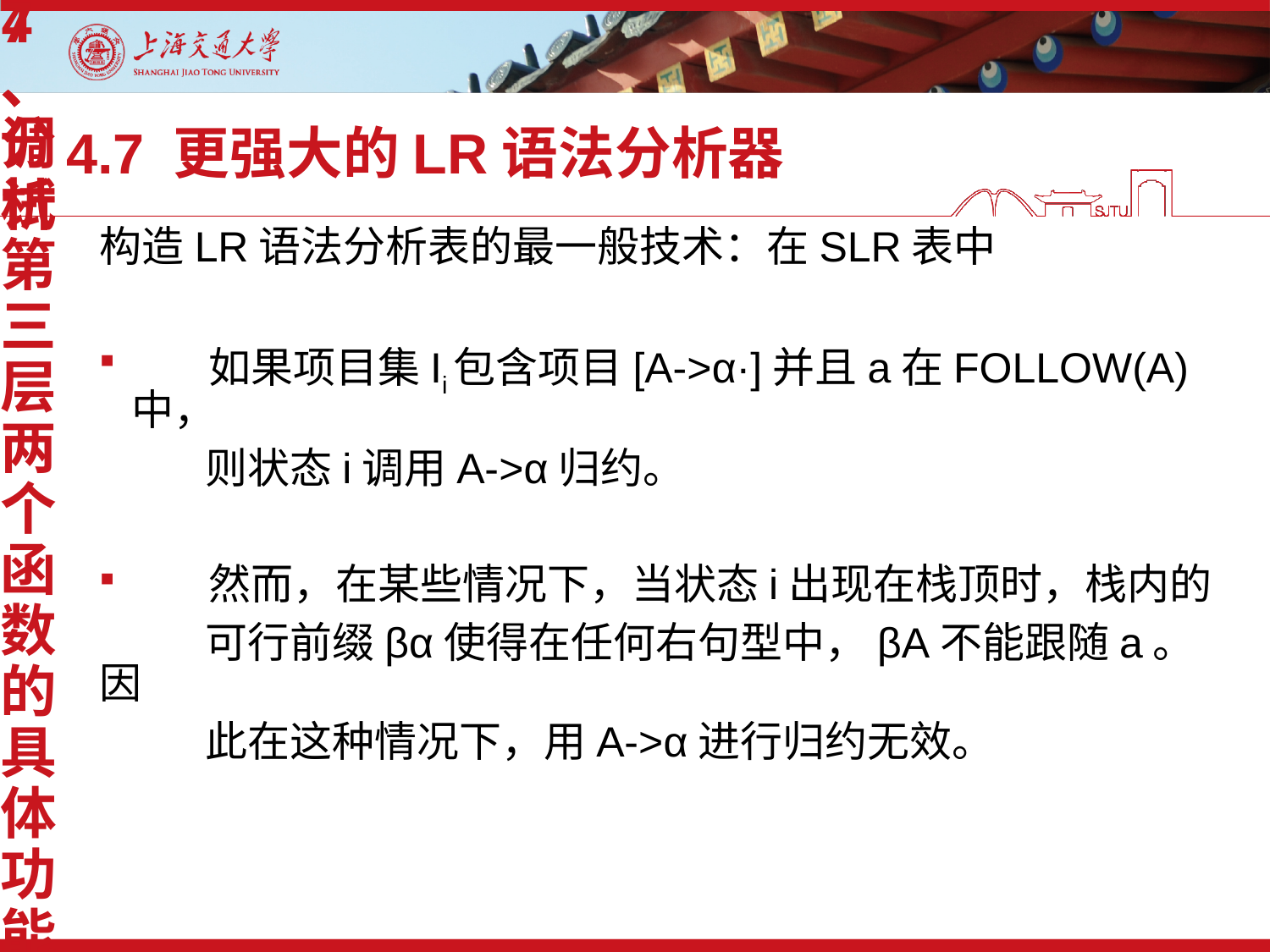

4、分析第三层两个函数的具体功能
7、调试
# 4.7 更强大的LR语法分析器
构造LR语法分析表的最一般技术：在SLR表中

       如果项目集Ii包含项目[A->α·]并且a在FOLLOW(A)中，
          则状态i调用A->α归约。

       然而，在某些情况下，当状态i出现在栈顶时，栈内的
          可行前缀βα使得在任何右句型中，βA不能跟随a。因
          此在这种情况下，用A->α进行归约无效。